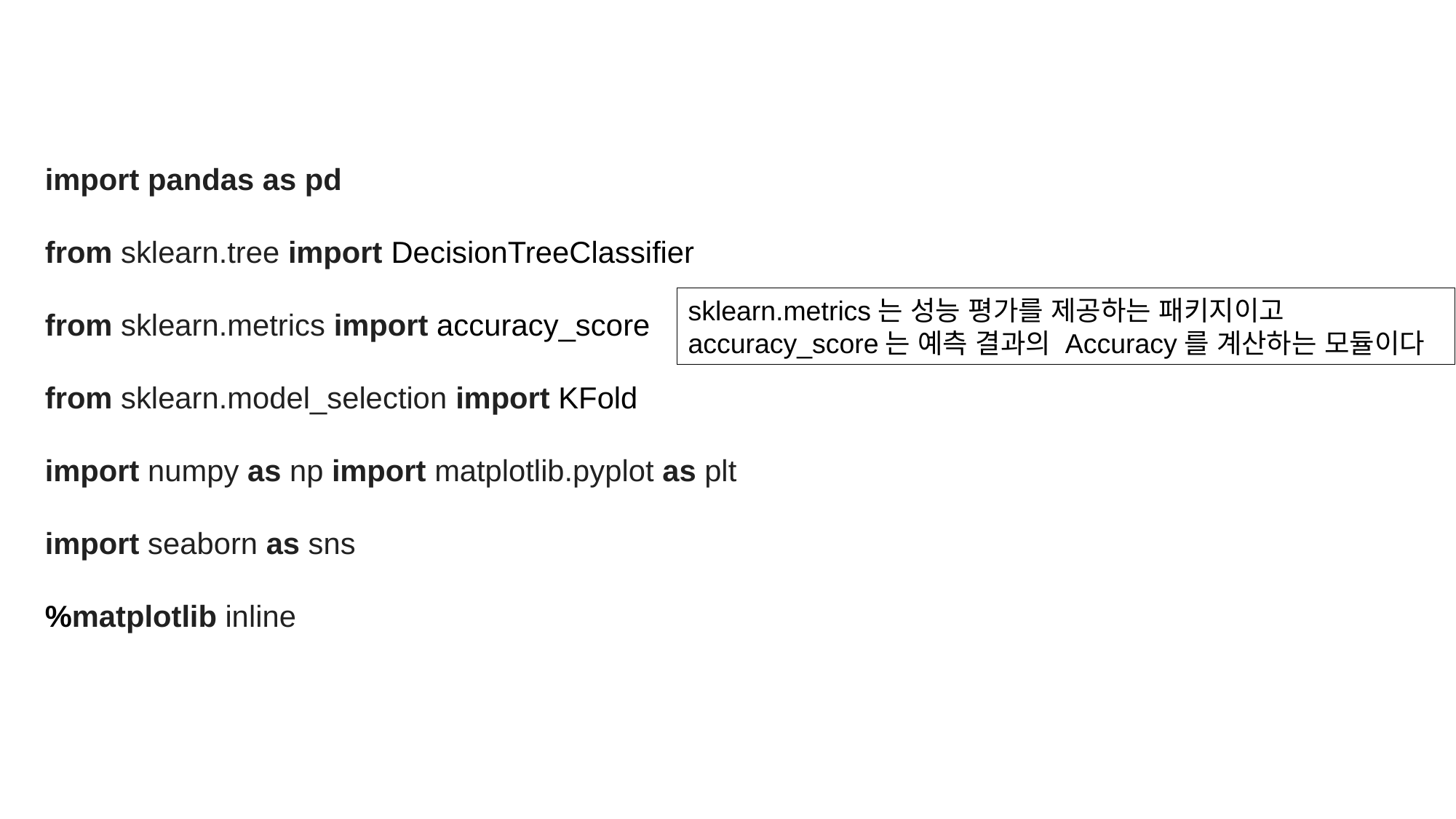

import pandas as pd

from sklearn.tree import DecisionTreeClassifier

from sklearn.metrics import accuracy_score

from sklearn.model_selection import KFold

import numpy as np import matplotlib.pyplot as plt

import seaborn as sns

%matplotlib inline
sklearn.metrics는 성능 평가를 제공하는 패키지이고
accuracy_score는 예측 결과의 Accuracy를 계산하는 모듈이다